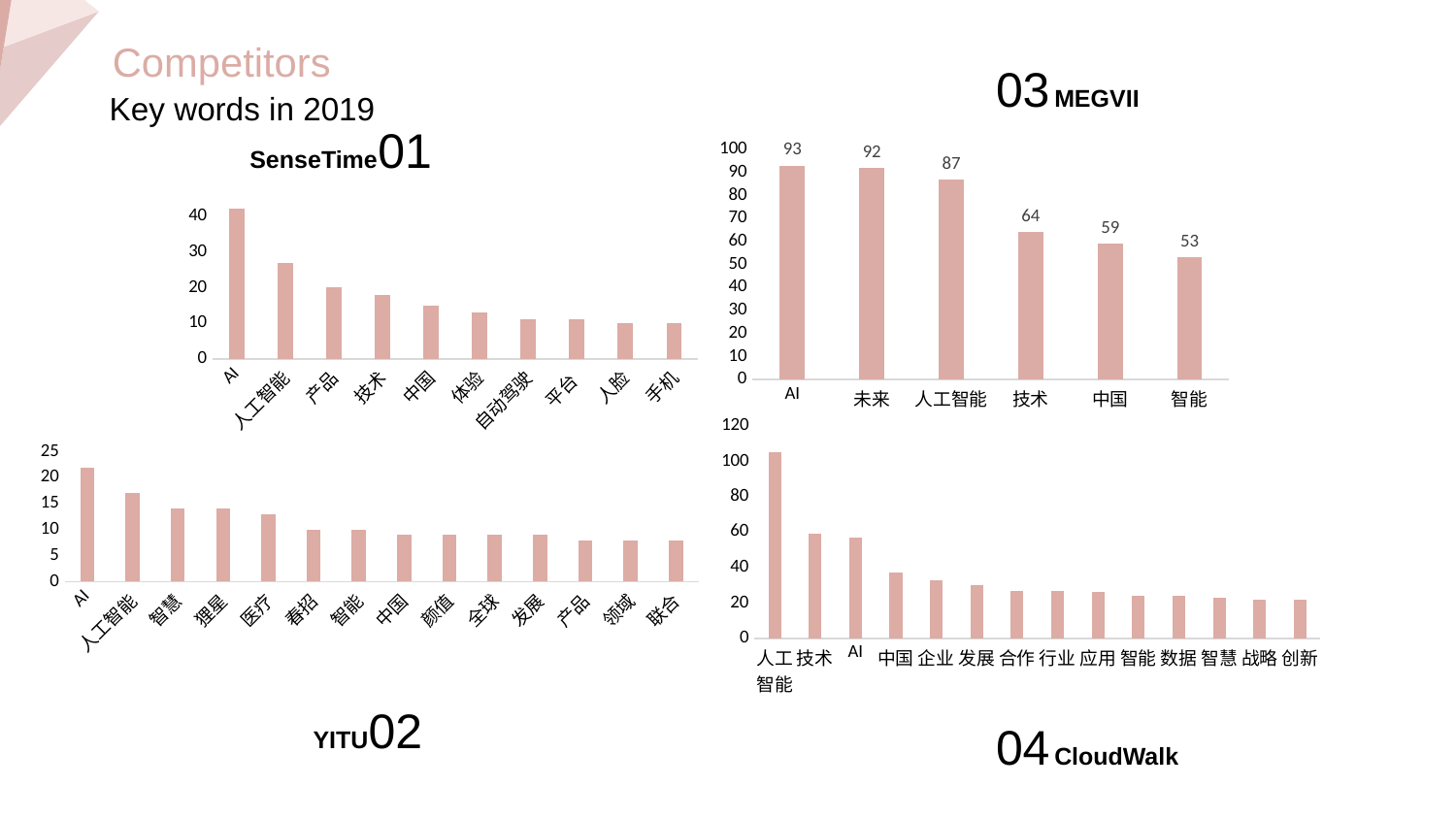

Competitors
03 MEGVII
Key words in 2019
SenseTime01

### Chart

| Category |  |
|---|---|
| AI | 93.0 |
| 未来 | 92.0 |
| 人工智能 | 87.0 |
| 技术 | 64.0 |
| 中国 | 59.0 |
| 智能 | 53.0 |

### Chart

| Category |  |
|---|---|
| AI | 42.0 |
| 人工智能 | 27.0 |
| 产品 | 20.0 |
| 技术 | 18.0 |
| 中国 | 15.0 |
| 体验 | 13.0 |
| 自动驾驶 | 11.0 |
| 平台  | 11.0 |
| 人脸 | 10.0 |
| 手机 | 10.0 |
添加标题
添加标题

### Chart

| Category |  |
|---|---|
| 人工智能 | 105.0 |
| 技术 | 59.0 |
| AI | 57.0 |
| 中国 | 37.0 |
| 企业 | 33.0 |
| 发展 | 30.0 |
| 合作 | 27.0 |
| 行业 | 27.0 |
| 应用 | 26.0 |
| 智能 | 24.0 |
| 数据 | 24.0 |
| 智慧 | 23.0 |
| 战略 | 22.0 |
| 创新 | 22.0 |

### Chart

| Category |  |
|---|---|
| AI | 22.0 |
| 人工智能 | 17.0 |
| 智慧 | 14.0 |
| 狸星 | 14.0 |
| 医疗 | 13.0 |
| 春招 | 10.0 |
| 智能 | 10.0 |
| 中国 | 9.0 |
| 颜值 | 9.0 |
| 全球 | 9.0 |
| 发展 | 9.0 |
| 产品 | 8.0 |
| 领域 | 8.0 |
| 联合 | 8.0 |
YITU02
04 CloudWalk